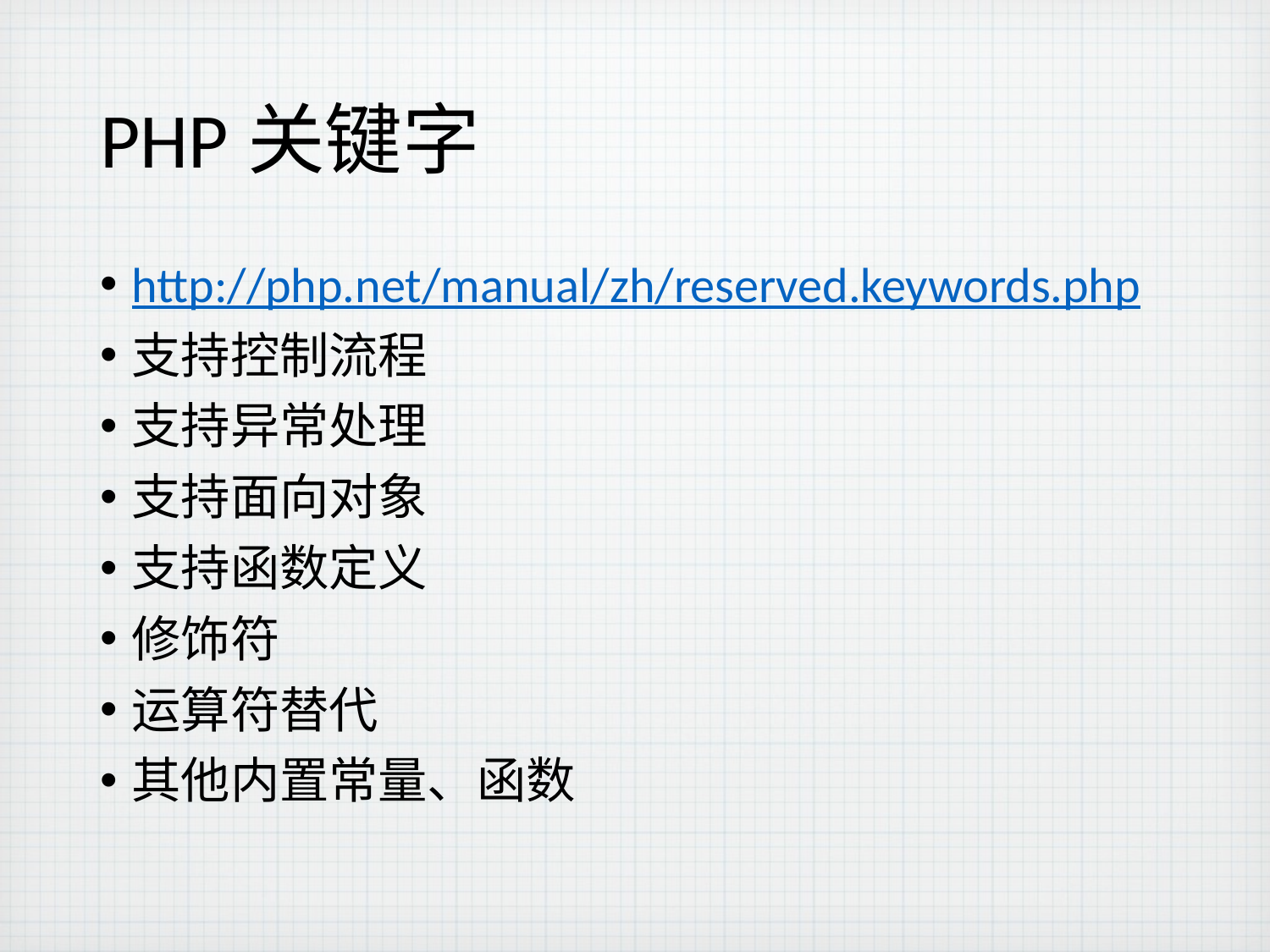

# PHP关键字
http://php.net/manual/zh/reserved.keywords.php
支持控制流程
支持异常处理
支持面向对象
支持函数定义
修饰符
运算符替代
其他内置常量、函数